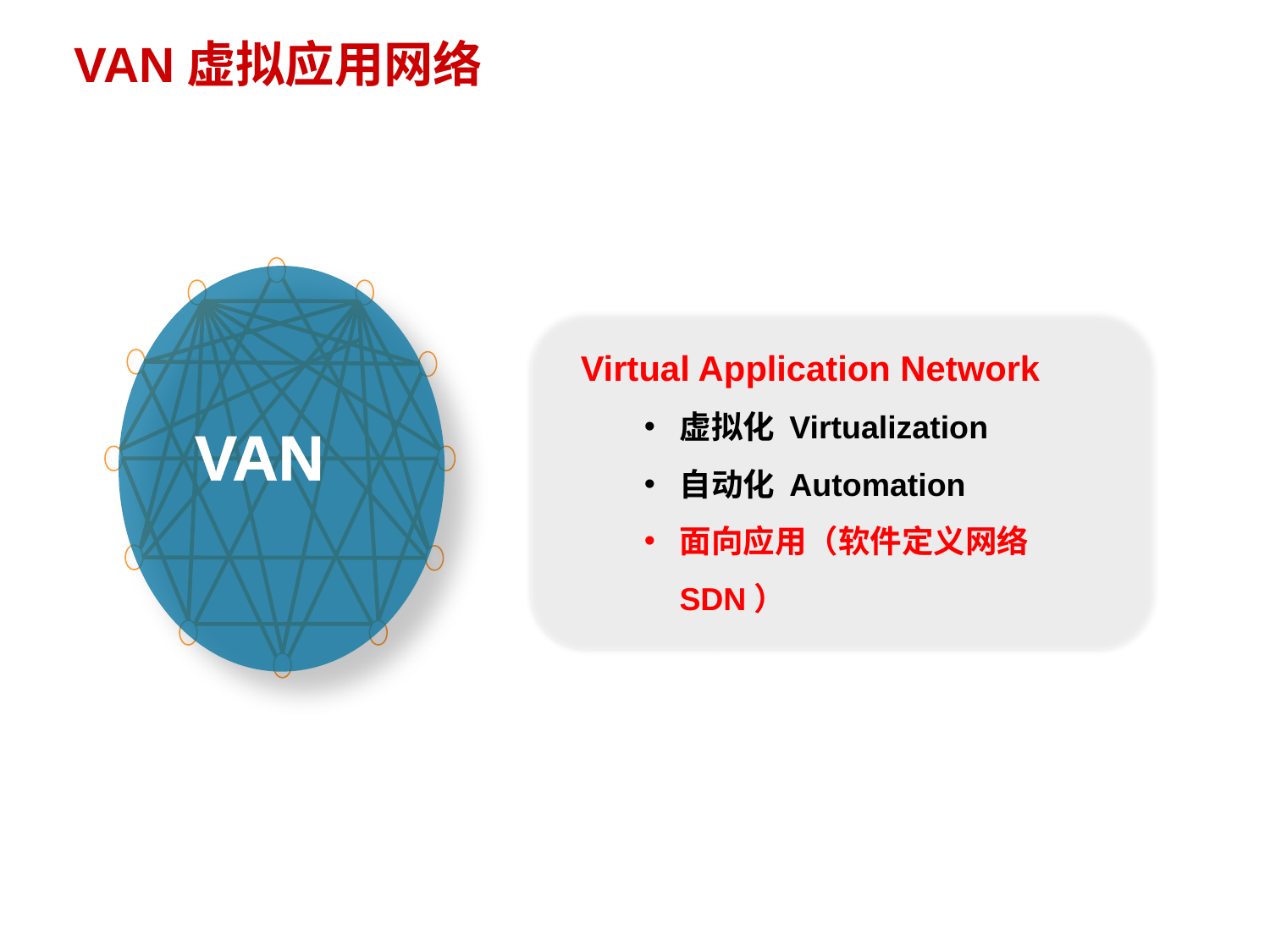

VAN虚拟应用网络

VAN

Virtual Application Network
虚拟化 Virtualization
自动化 Automation
面向应用（软件定义网络SDN）